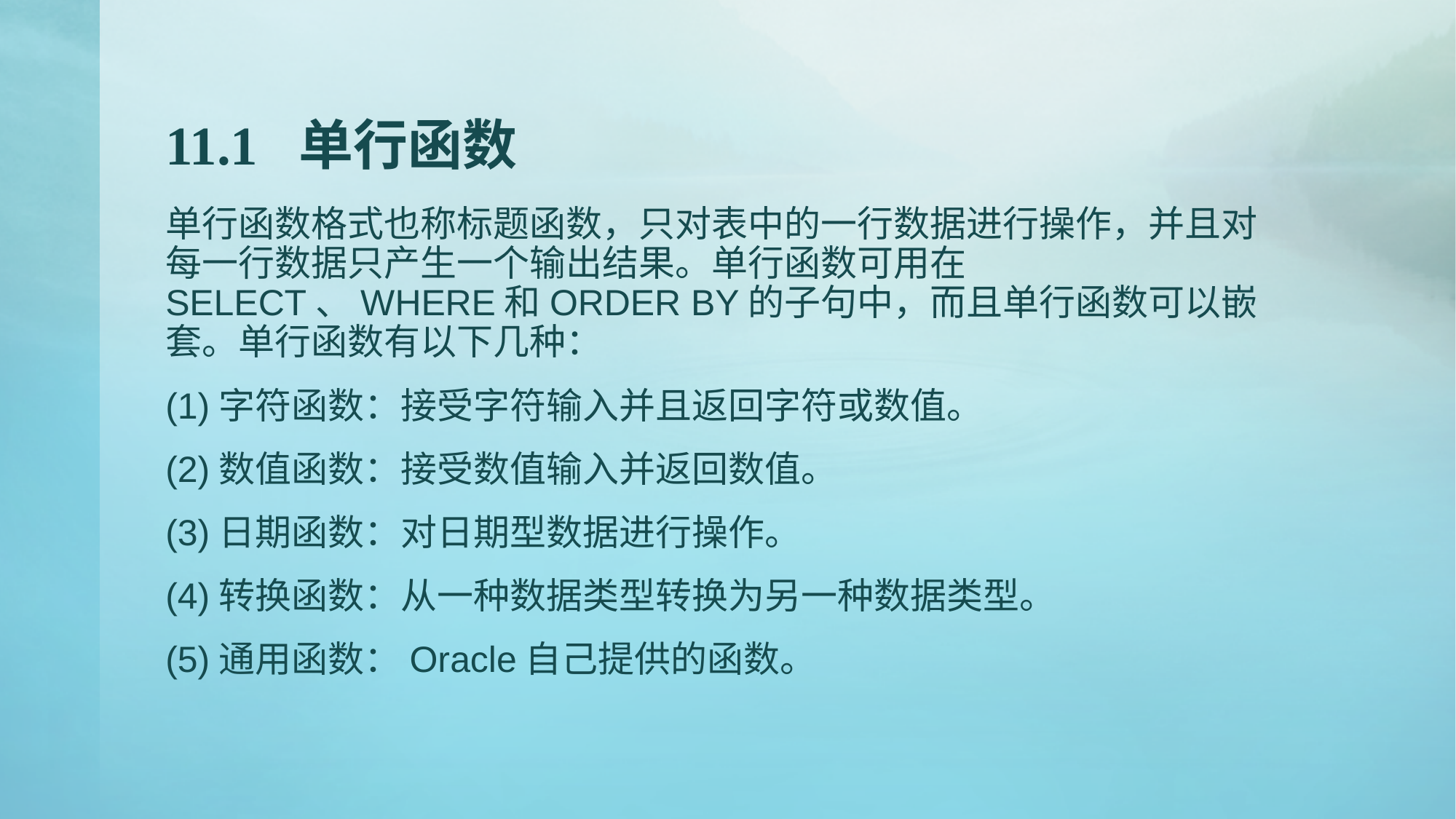

# 11.1  单行函数
单行函数格式也称标题函数，只对表中的一行数据进行操作，并且对每一行数据只产生一个输出结果。单行函数可用在SELECT、WHERE和ORDER BY的子句中，而且单行函数可以嵌套。单行函数有以下几种：
(1)字符函数：接受字符输入并且返回字符或数值。
(2)数值函数：接受数值输入并返回数值。
(3)日期函数：对日期型数据进行操作。
(4)转换函数：从一种数据类型转换为另一种数据类型。
(5)通用函数：Oracle自己提供的函数。